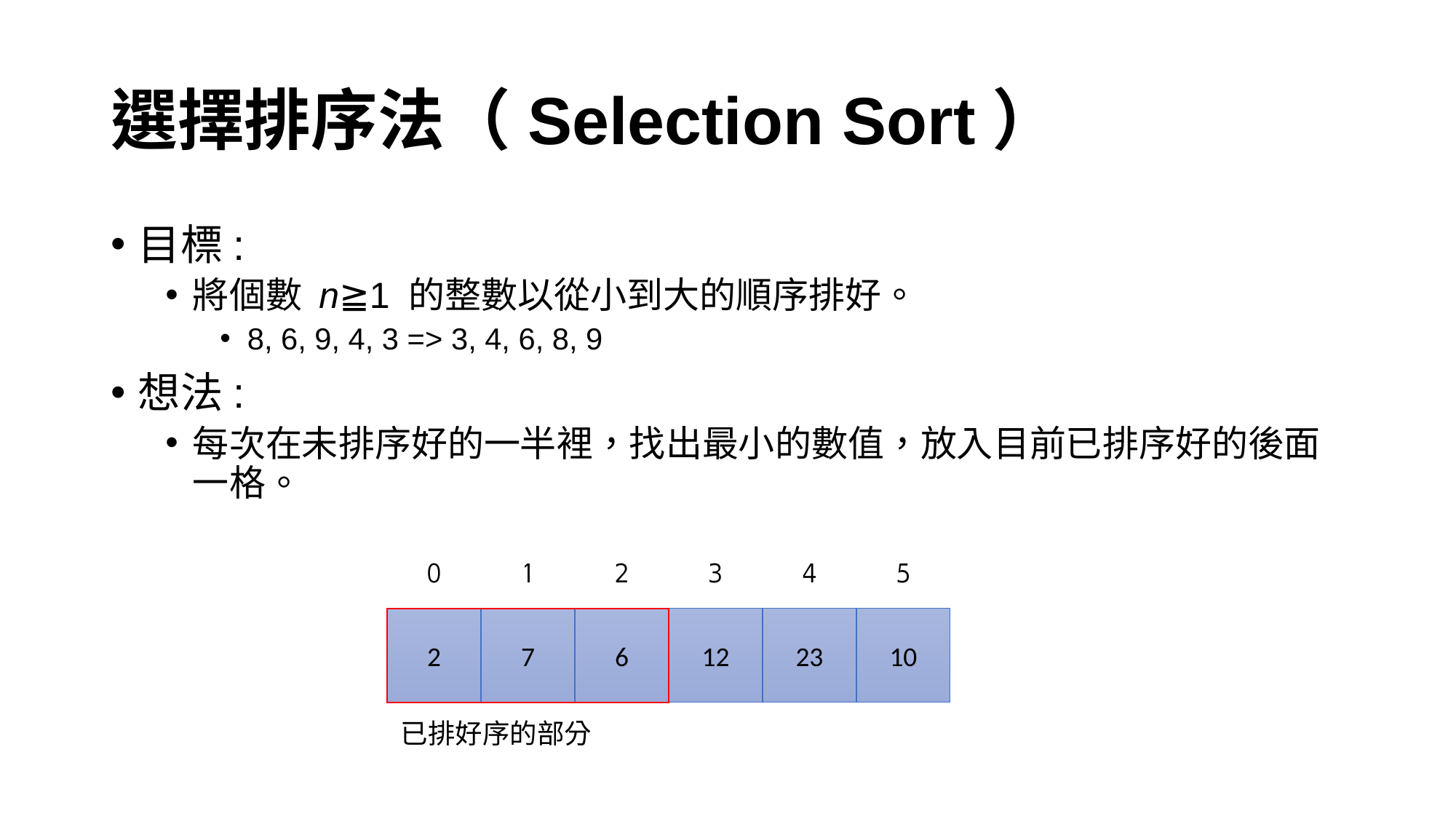

# 選擇排序法（Selection Sort）
目標:
將個數 n≧1 的整數以從小到大的順序排好。
8, 6, 9, 4, 3 => 3, 4, 6, 8, 9
想法:
每次在未排序好的一半裡，找出最小的數值，放入目前已排序好的後面一格。
0
2
1
7
2
6
3
12
4
23
5
10

已排好序的部分